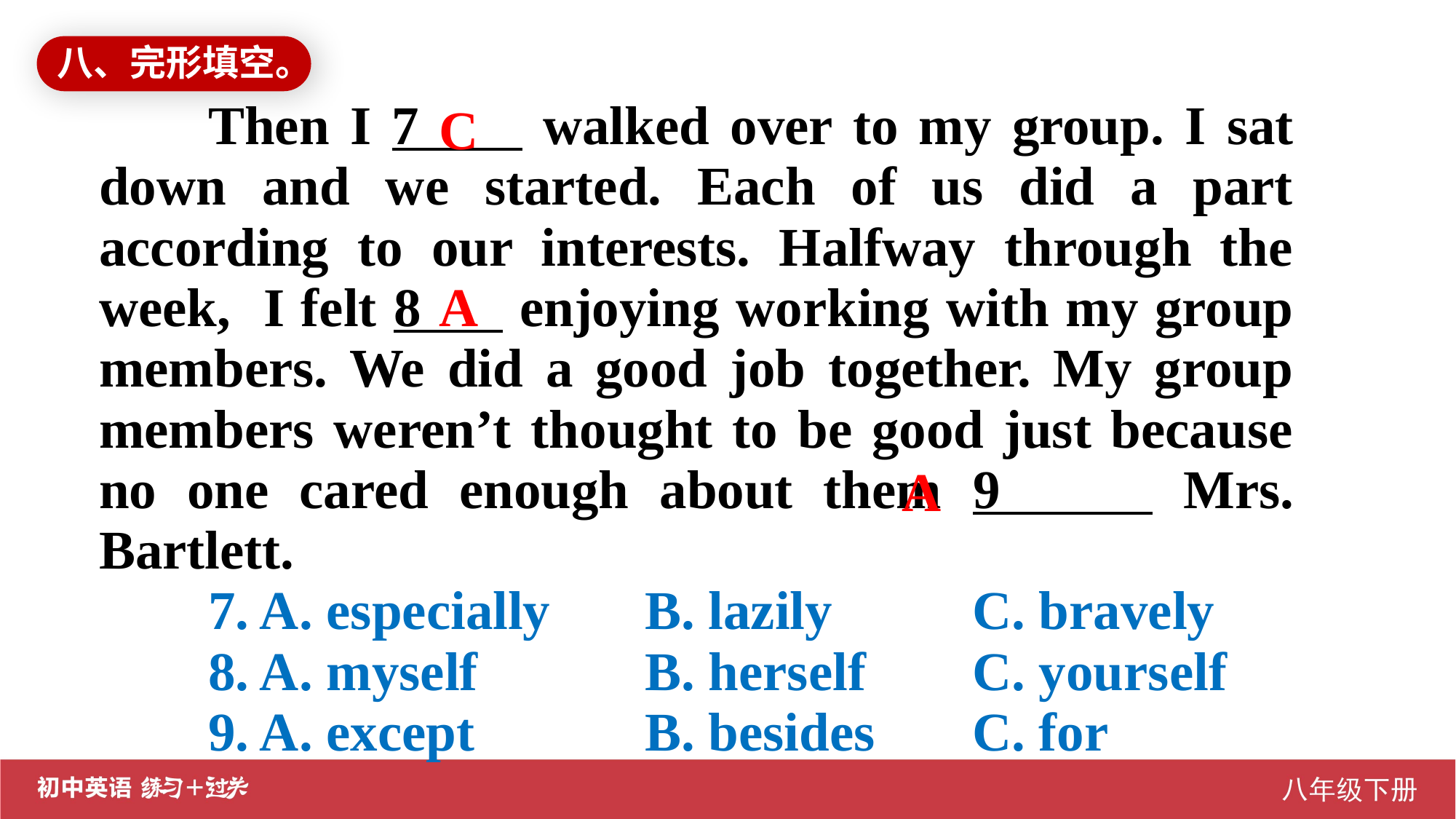

八、完形填空。

Then I 7      walked over to my group. I sat down and we started. Each of us did a part according to our interests. Halfway through the week,  I felt 8      enjoying working with my group members. We did a good job together. My group members weren’t thought to be good just because no one cared enough about them 9      Mrs. Bartlett.
7. A. especially	B. lazily		C. bravely
8. A. myself		B. herself	C. yourself
9. A. except		B. besides	C. for

C
A
A